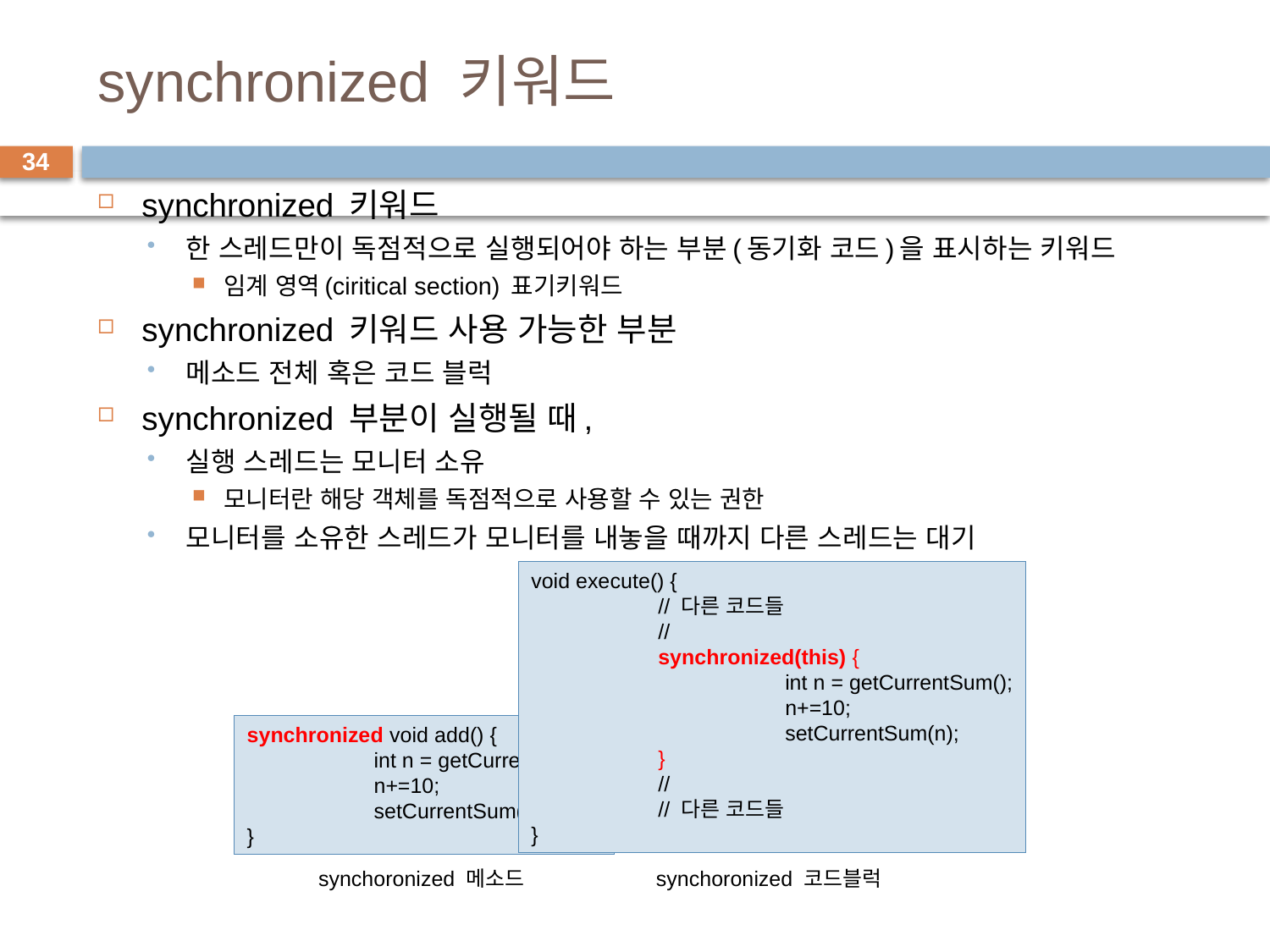

# synchronized 키워드
34
synchronized 키워드
한 스레드만이 독점적으로 실행되어야 하는 부분(동기화 코드)을 표시하는 키워드
임계 영역(ciritical section) 표기키워드
synchronized 키워드 사용 가능한 부분
메소드 전체 혹은 코드 블럭
synchronized 부분이 실행될 때,
실행 스레드는 모니터 소유
모니터란 해당 객체를 독점적으로 사용할 수 있는 권한
모니터를 소유한 스레드가 모니터를 내놓을 때까지 다른 스레드는 대기
void execute() {
	// 다른 코드들
	//
	synchronized(this) {
		int n = getCurrentSum();
		n+=10;
		setCurrentSum(n);
	}
	//
	// 다른 코드들
}
synchronized void add() {
	int n = getCurrentSum();
	n+=10;
	setCurrentSum(n);
}
synchoronized 메소드
synchoronized 코드블럭